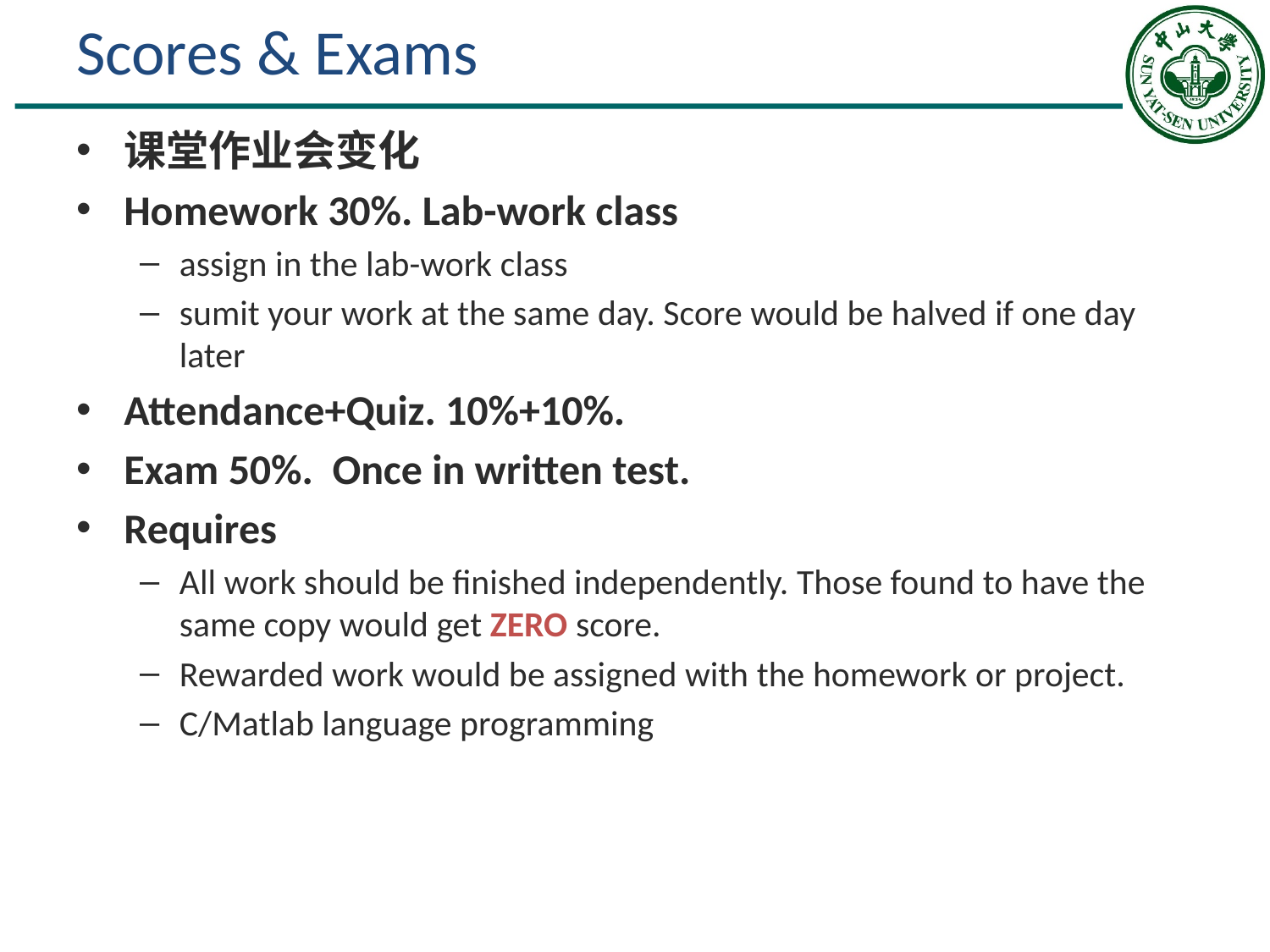

# Scores & Exams
课堂作业会变化
Homework 30%. Lab-work class
assign in the lab-work class
sumit your work at the same day. Score would be halved if one day later
Attendance+Quiz. 10%+10%.
Exam 50%.  Once in written test.
Requires
All work should be finished independently. Those found to have the same copy would get ZERO score.
Rewarded work would be assigned with the homework or project.
C/Matlab language programming